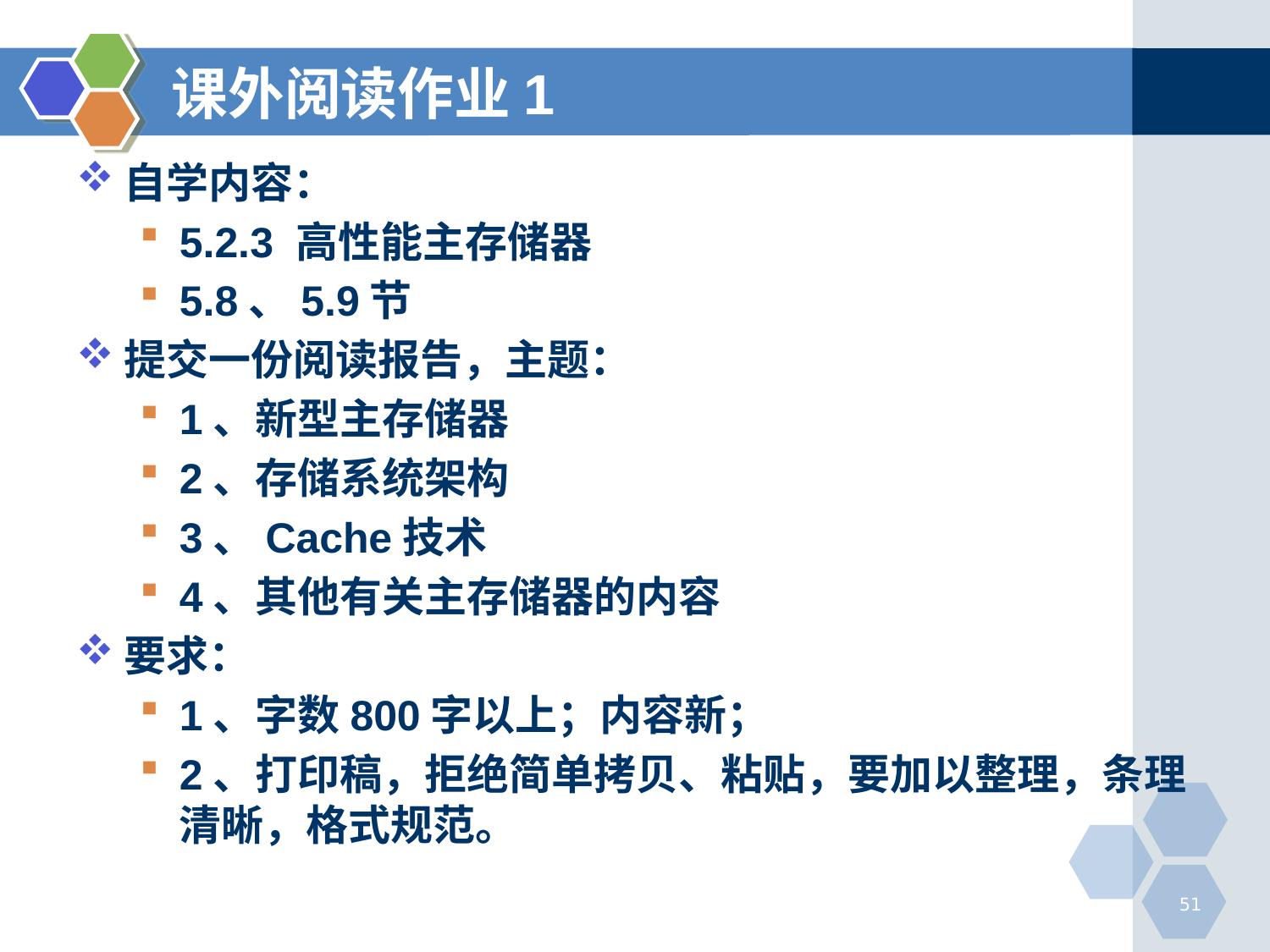

# 课外阅读作业1
自学内容：
5.2.3 高性能主存储器
5.8、5.9节
提交一份阅读报告，主题：
1、新型主存储器
2、存储系统架构
3、Cache技术
4、其他有关主存储器的内容
要求：
1、字数800字以上；内容新；
2、打印稿，拒绝简单拷贝、粘贴，要加以整理，条理清晰，格式规范。

51